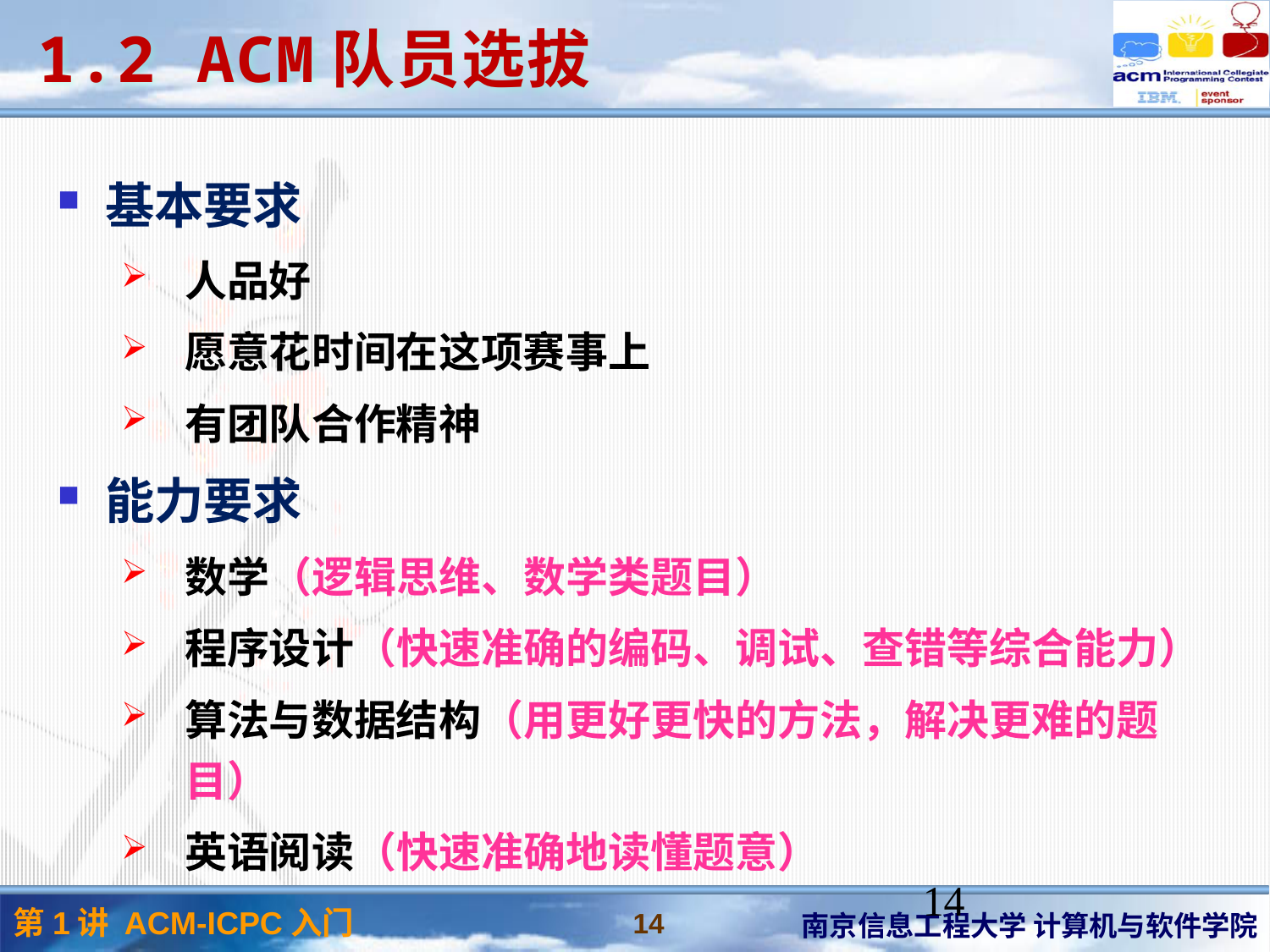

# 1.2 ACM队员选拔
基本要求
人品好
愿意花时间在这项赛事上
有团队合作精神
能力要求
数学（逻辑思维、数学类题目）
程序设计（快速准确的编码、调试、查错等综合能力）
算法与数据结构（用更好更快的方法，解决更难的题目）
英语阅读（快速准确地读懂题意）
14